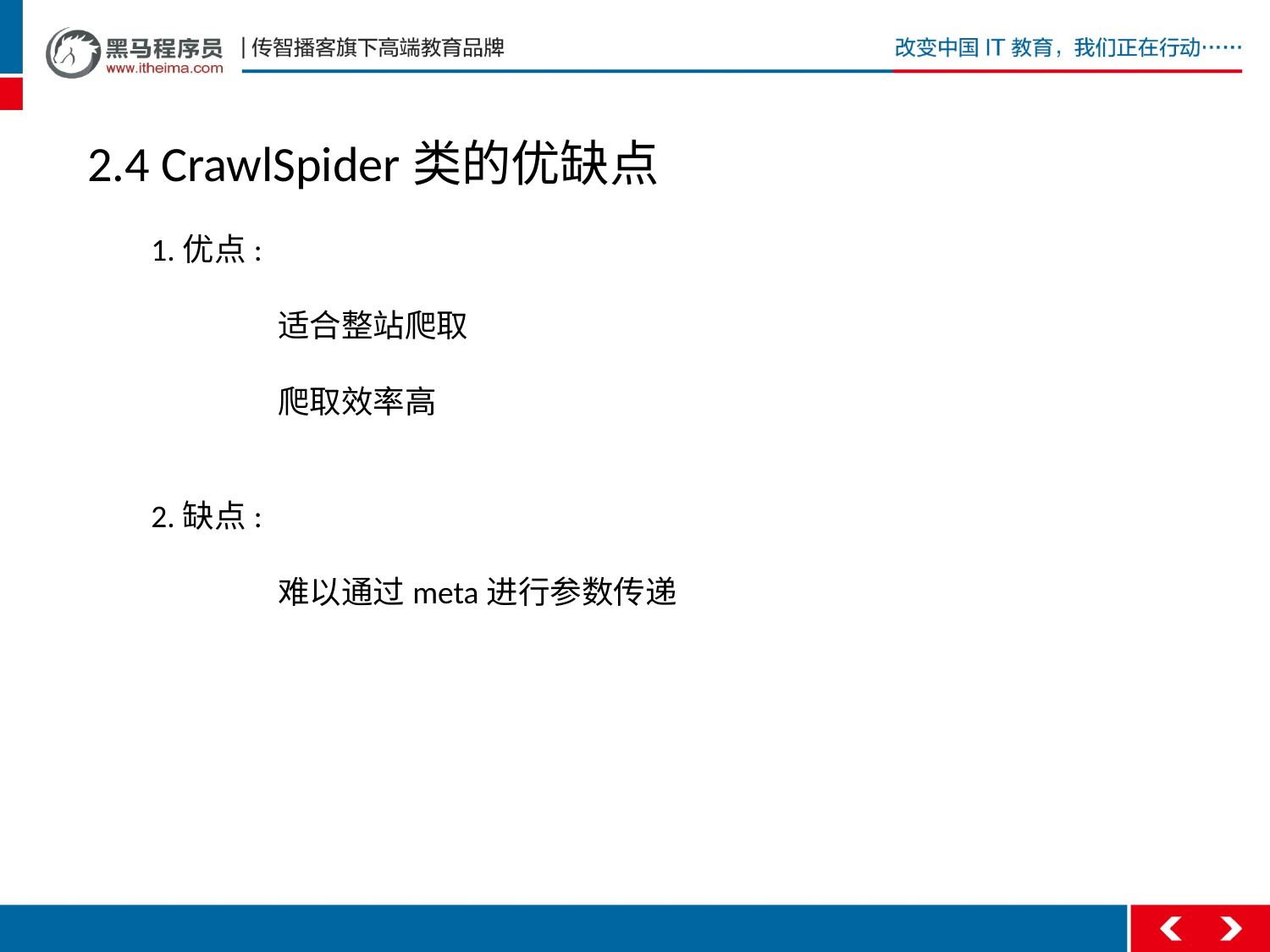

2.4 CrawlSpider类的优缺点

1.优点:

	适合整站爬取

	爬取效率高

2.缺点:

	难以通过meta进行参数传递